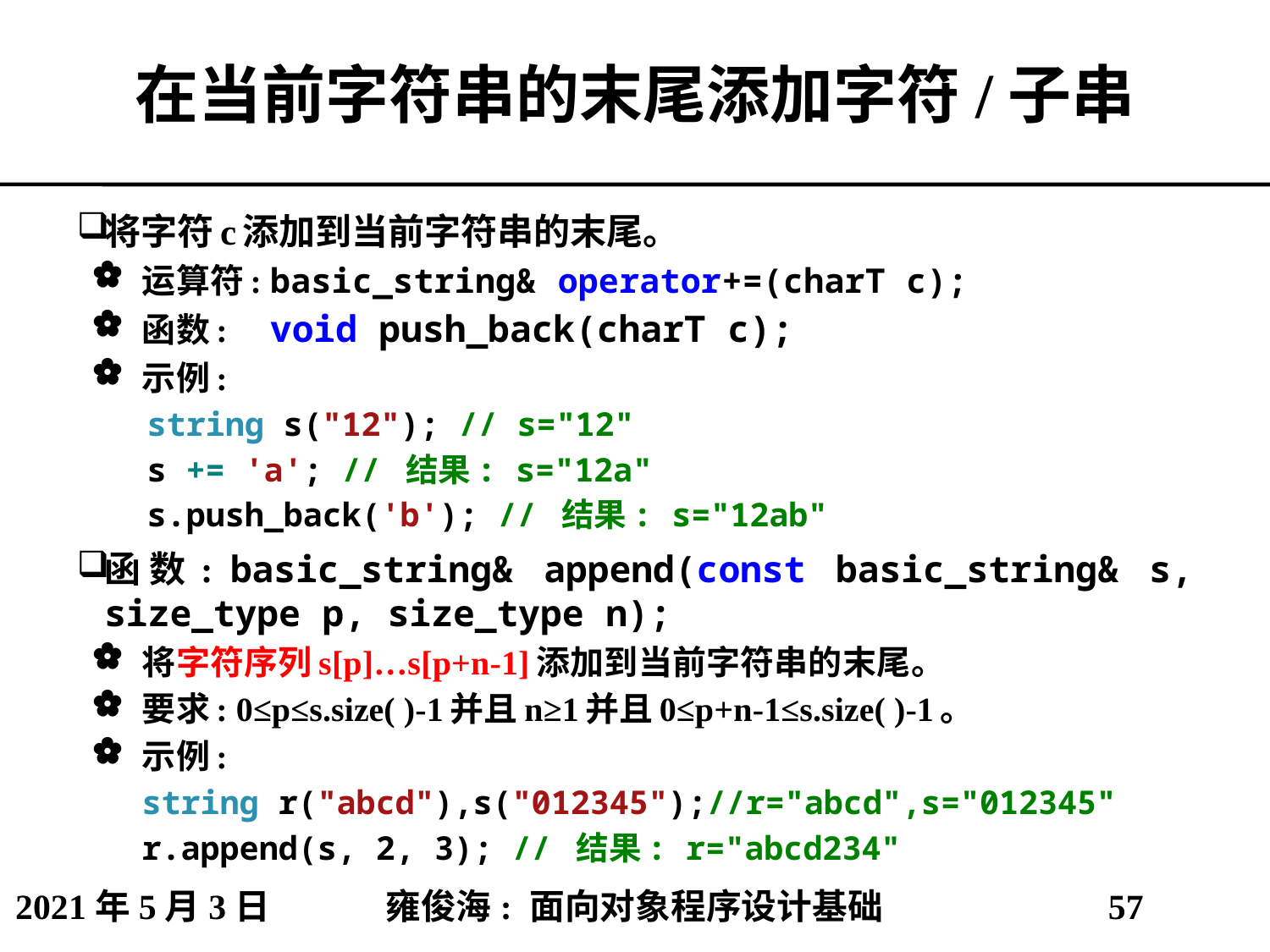

# 在当前字符串的末尾添加字符/子串

将字符c添加到当前字符串的末尾。
运算符: basic_string& operator+=(charT c);
函数:     void push_back(charT c);
示例:
string s("12"); // s="12"
s += 'a'; // 结果: s="12a"
s.push_back('b'); // 结果: s="12ab"
函数: basic_string& append(const basic_string& s, size_type p, size_type n);
将字符序列s[p]…s[p+n-1]添加到当前字符串的末尾。
要求: 0≤p≤s.size( )-1并且n≥1并且0≤p+n-1≤s.size( )-1。
示例:
string r("abcd"),s("012345");//r="abcd",s="012345"
r.append(s, 2, 3); // 结果: r="abcd234"

2021年5月3日
雍俊海: 面向对象程序设计基础
57